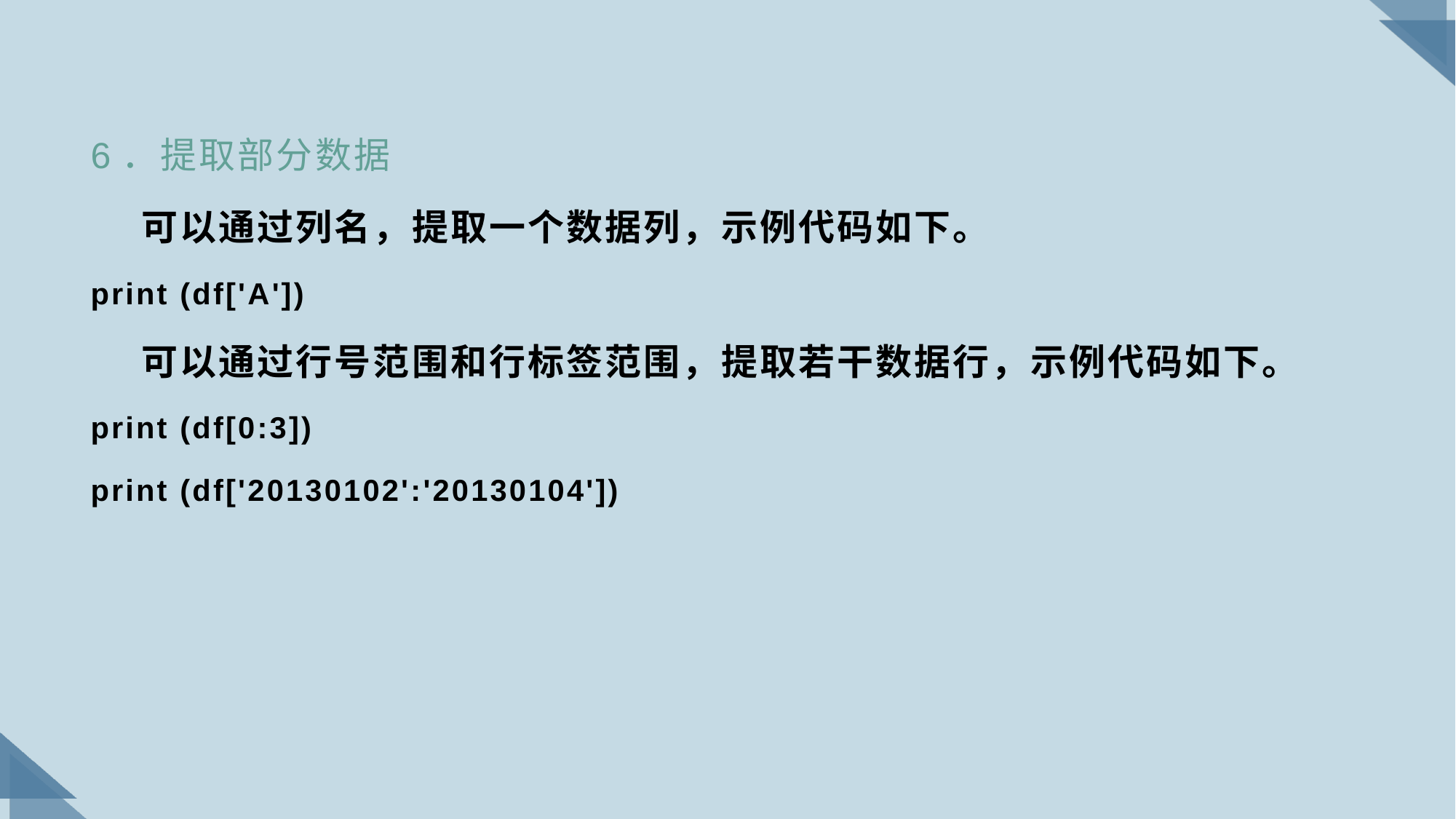

6．提取部分数据
    可以通过列名，提取一个数据列，示例代码如下。
print (df['A'])
    可以通过行号范围和行标签范围，提取若干数据行，示例代码如下。
print (df[0:3])
print (df['20130102':'20130104'])